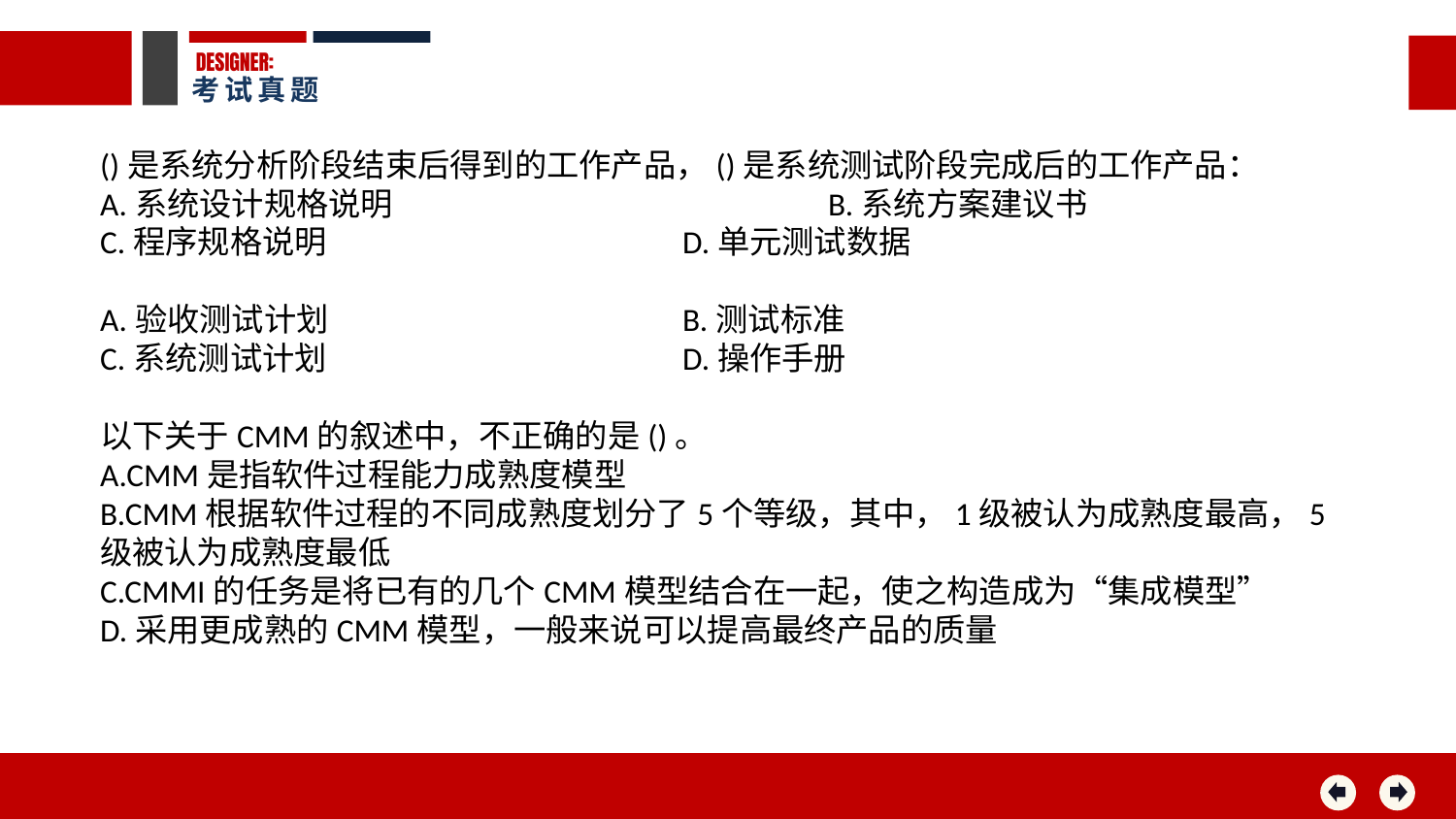

DESIGNER:
考试真题
()是系统分析阶段结束后得到的工作产品，()是系统测试阶段完成后的工作产品：
A.系统设计规格说明			B.系统方案建议书
C.程序规格说明			D.单元测试数据

A.验收测试计划			B.测试标准
C.系统测试计划			D.操作手册

以下关于CMM的叙述中，不正确的是()。
A.CMM是指软件过程能力成熟度模型
B.CMM根据软件过程的不同成熟度划分了5个等级，其中，1级被认为成熟度最高，5级被认为成熟度最低
C.CMMI的任务是将已有的几个CMM模型结合在一起，使之构造成为“集成模型”
D.采用更成熟的CMM模型，一般来说可以提高最终产品的质量